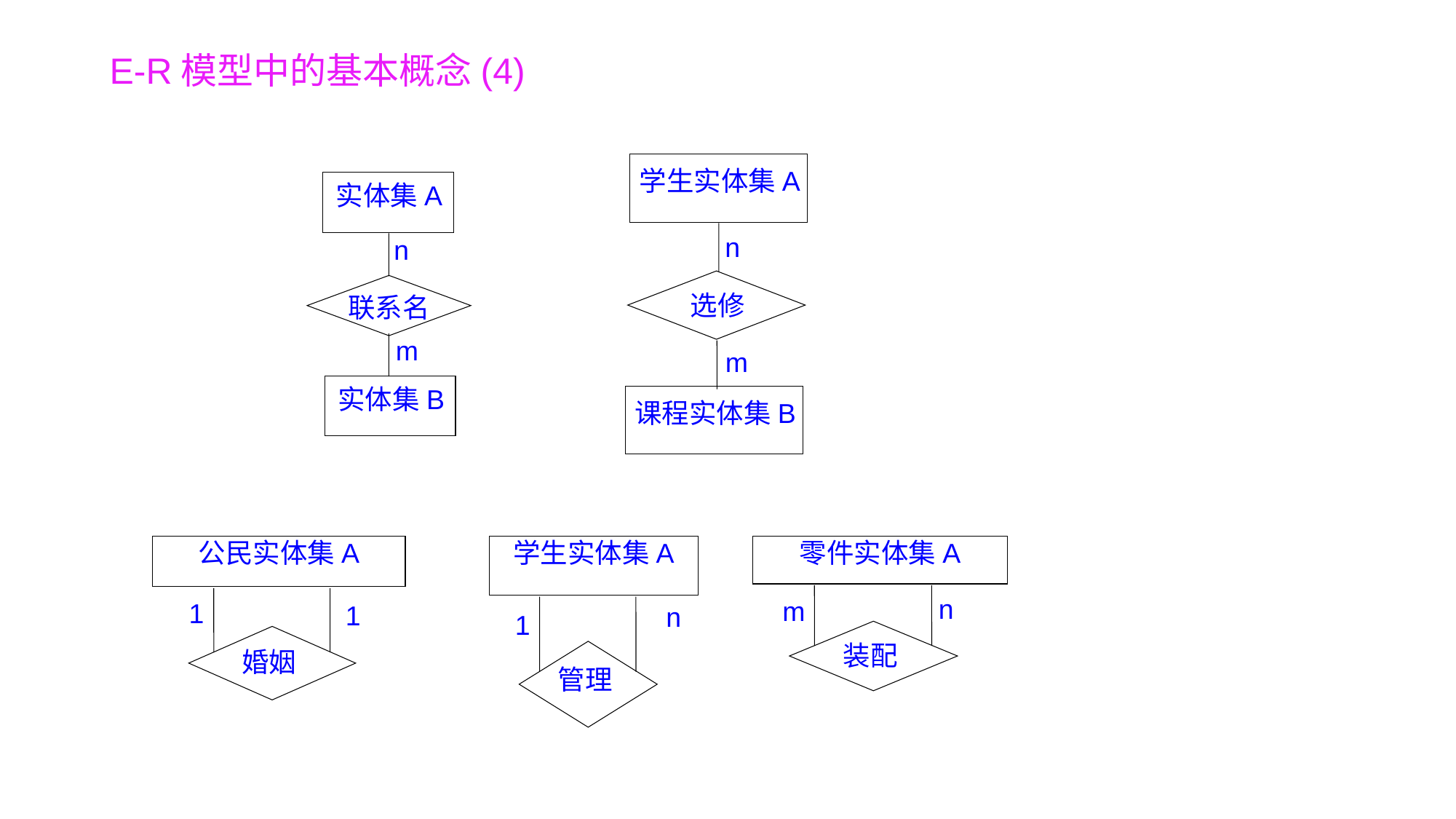

E-R模型中的基本概念(4)
学生实体集A

n
选修

m
课程实体集B
实体集A

u
联系名
m

实体集B
公民实体集A

1
1
婚姻
学生实体集A

n
1
管理
零件实体集A

n
m
装配